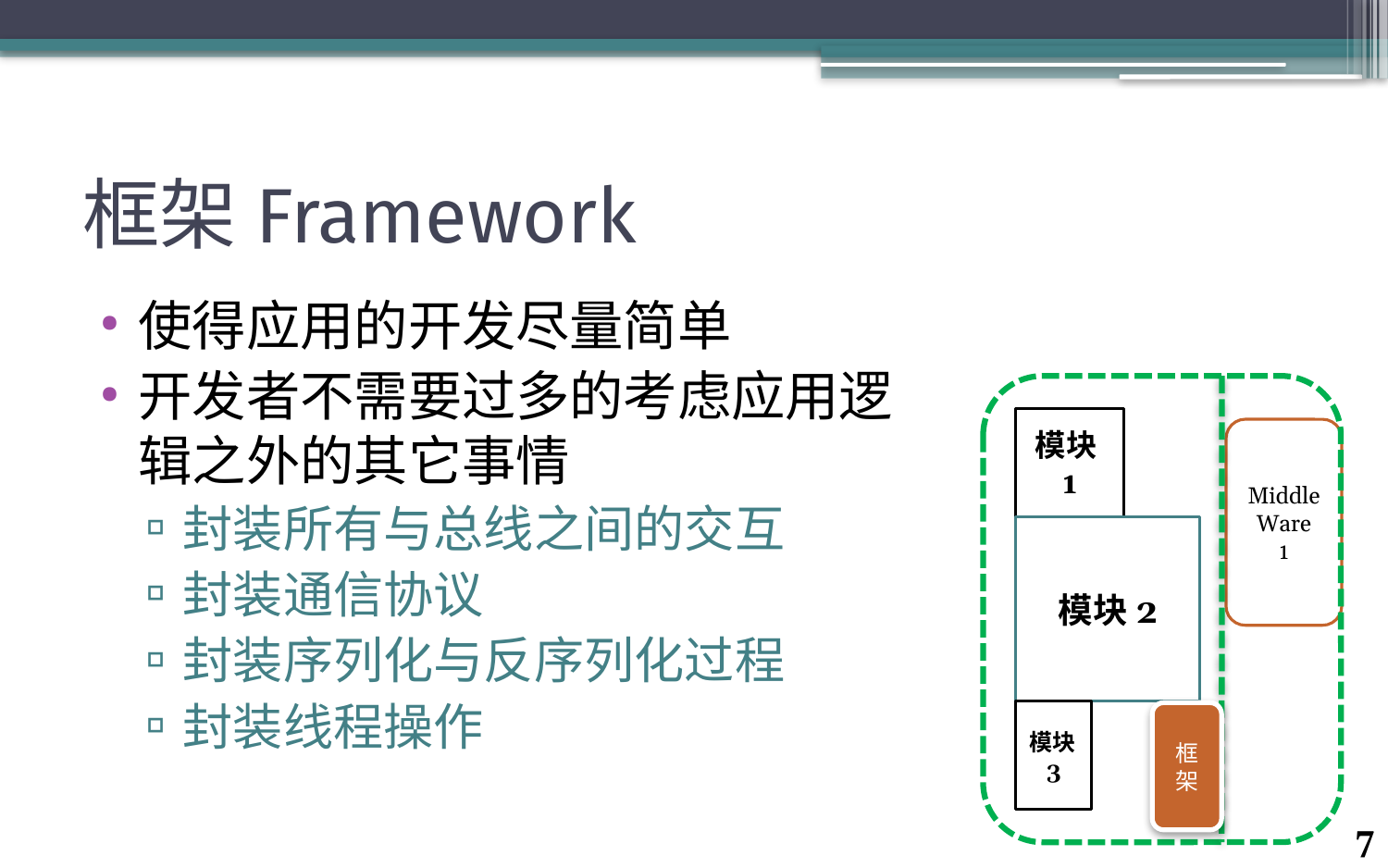

# 框架Framework
使得应用的开发尽量简单
开发者不需要过多的考虑应用逻辑之外的其它事情
封装所有与总线之间的交互
封装通信协议
封装序列化与反序列化过程
封装线程操作

模块1
Middle Ware
1
模块2
模块3
框架
7